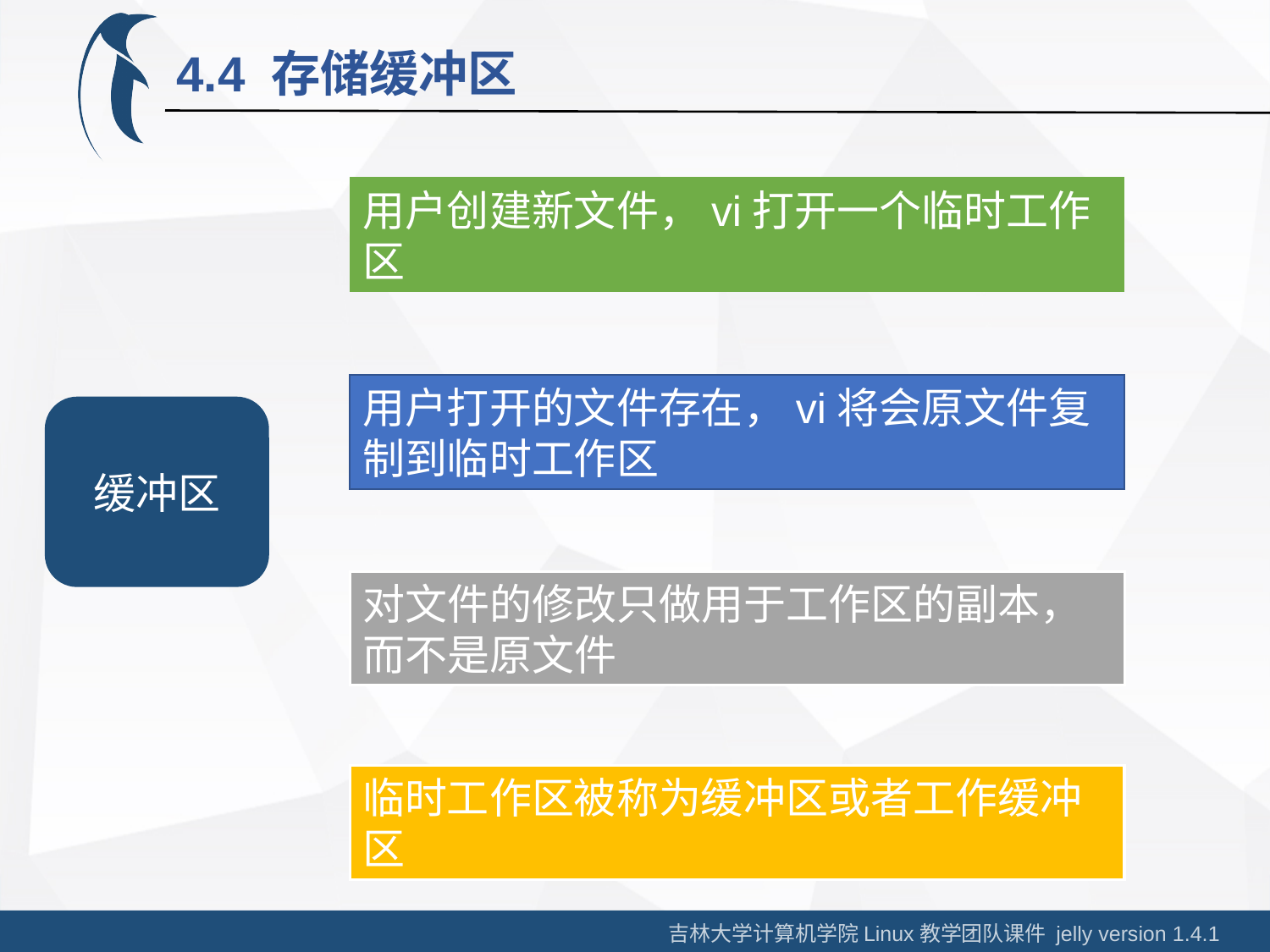

4.4 存储缓冲区
用户创建新文件，vi打开一个临时工作区
用户打开的文件存在，vi将会原文件复制到临时工作区
缓冲区
对文件的修改只做用于工作区的副本，而不是原文件
临时工作区被称为缓冲区或者工作缓冲区